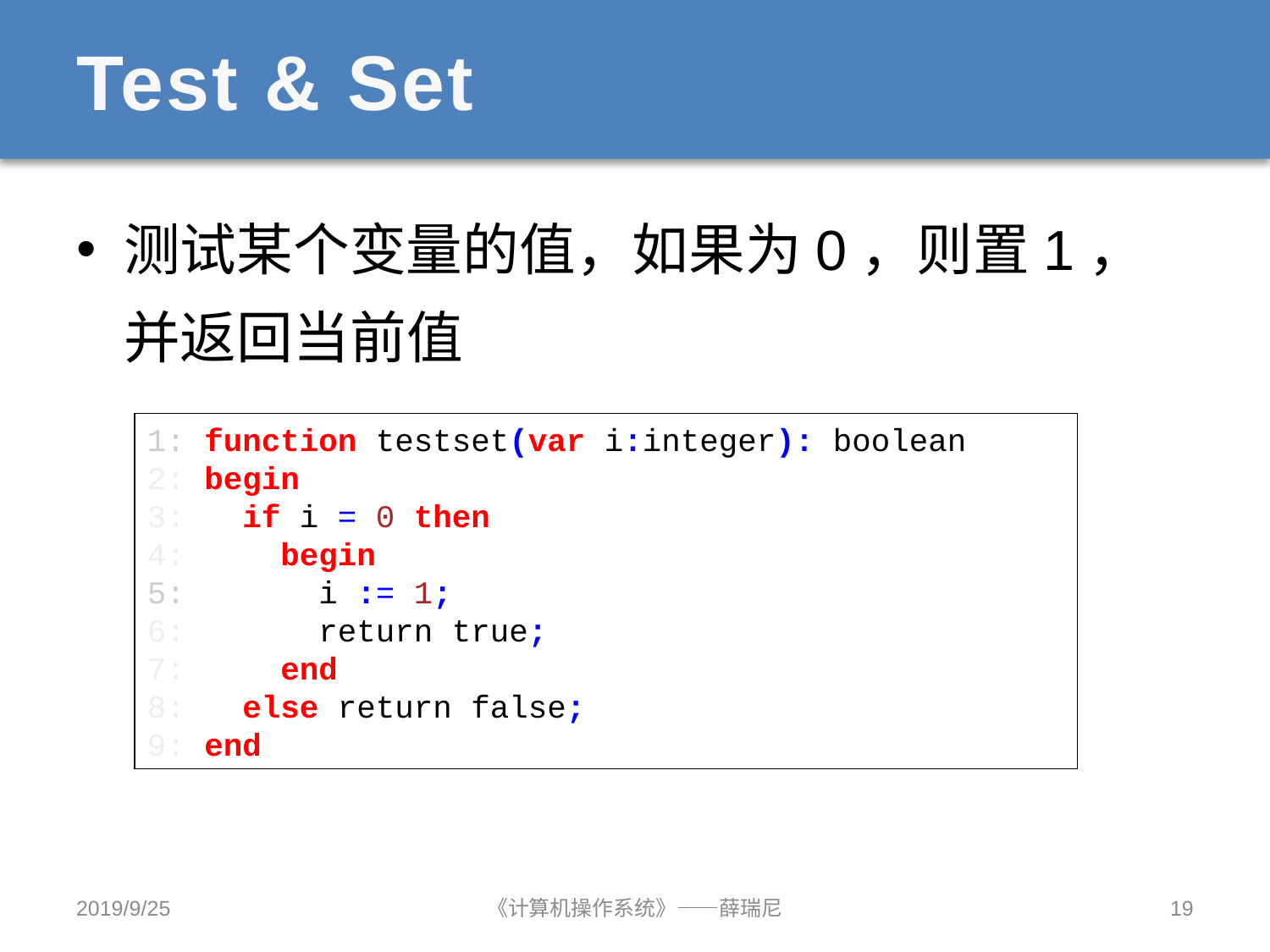

# Test & Set
测试某个变量的值，如果为0，则置1，并返回当前值

1: function testset(var i:integer): boolean
2: begin
3:   if i = 0 then
4:     begin
5:       i := 1;
6:       return true;
7:     end
8:   else return false;
9: end
2019/9/25
《计算机操作系统》——薛瑞尼
19